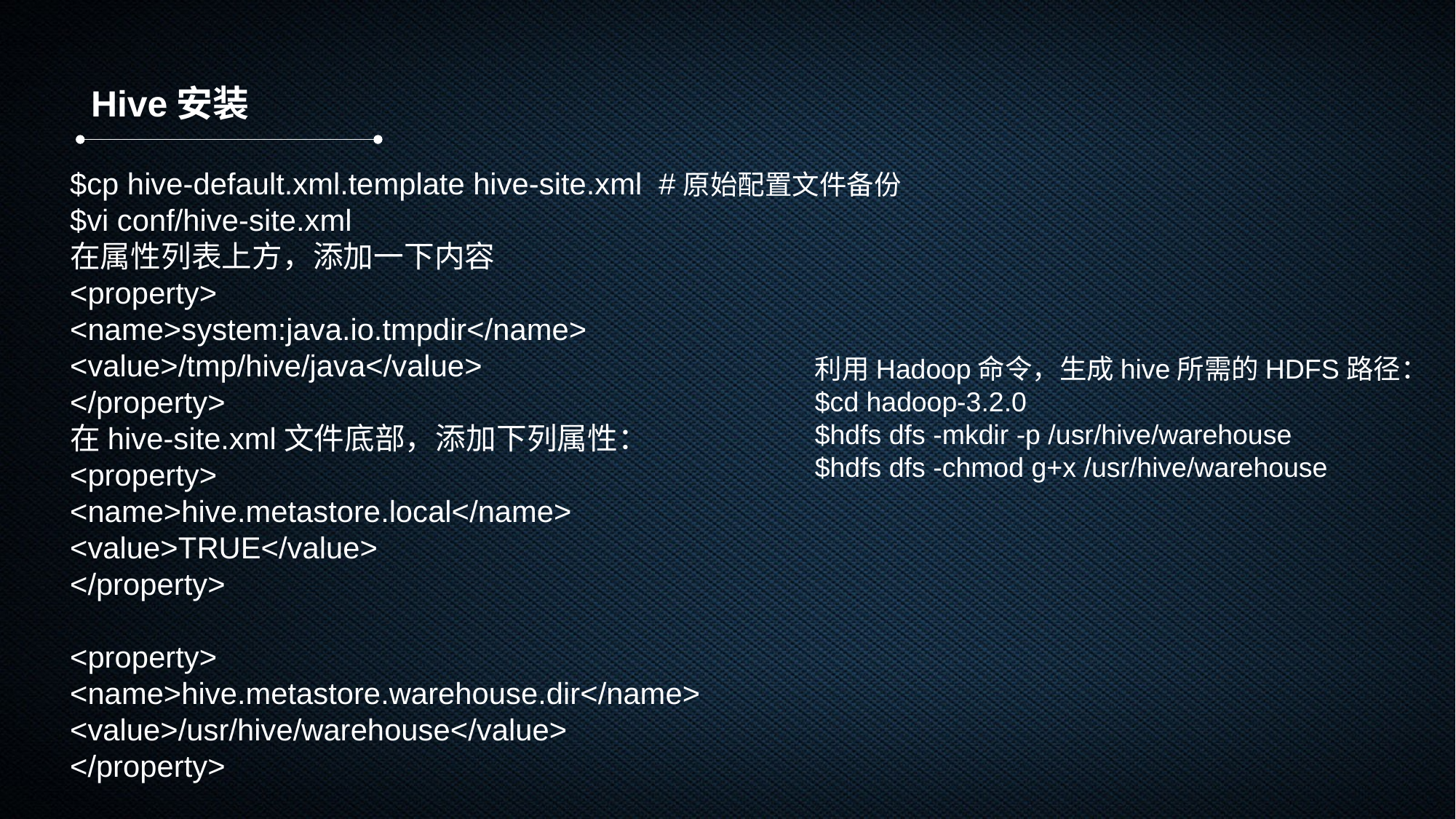

Hive安装
$cp hive-default.xml.template hive-site.xml  #原始配置文件备份
$vi conf/hive-site.xml
在属性列表上方，添加一下内容
<property>
<name>system:java.io.tmpdir</name>
<value>/tmp/hive/java</value>
</property>
在hive-site.xml文件底部，添加下列属性：
<property>
<name>hive.metastore.local</name>
<value>TRUE</value>
</property>

<property>
<name>hive.metastore.warehouse.dir</name>
<value>/usr/hive/warehouse</value>
</property>
利用Hadoop命令，生成hive所需的HDFS路径：
$cd hadoop-3.2.0
$hdfs dfs -mkdir -p /usr/hive/warehouse
$hdfs dfs -chmod g+x /usr/hive/warehouse